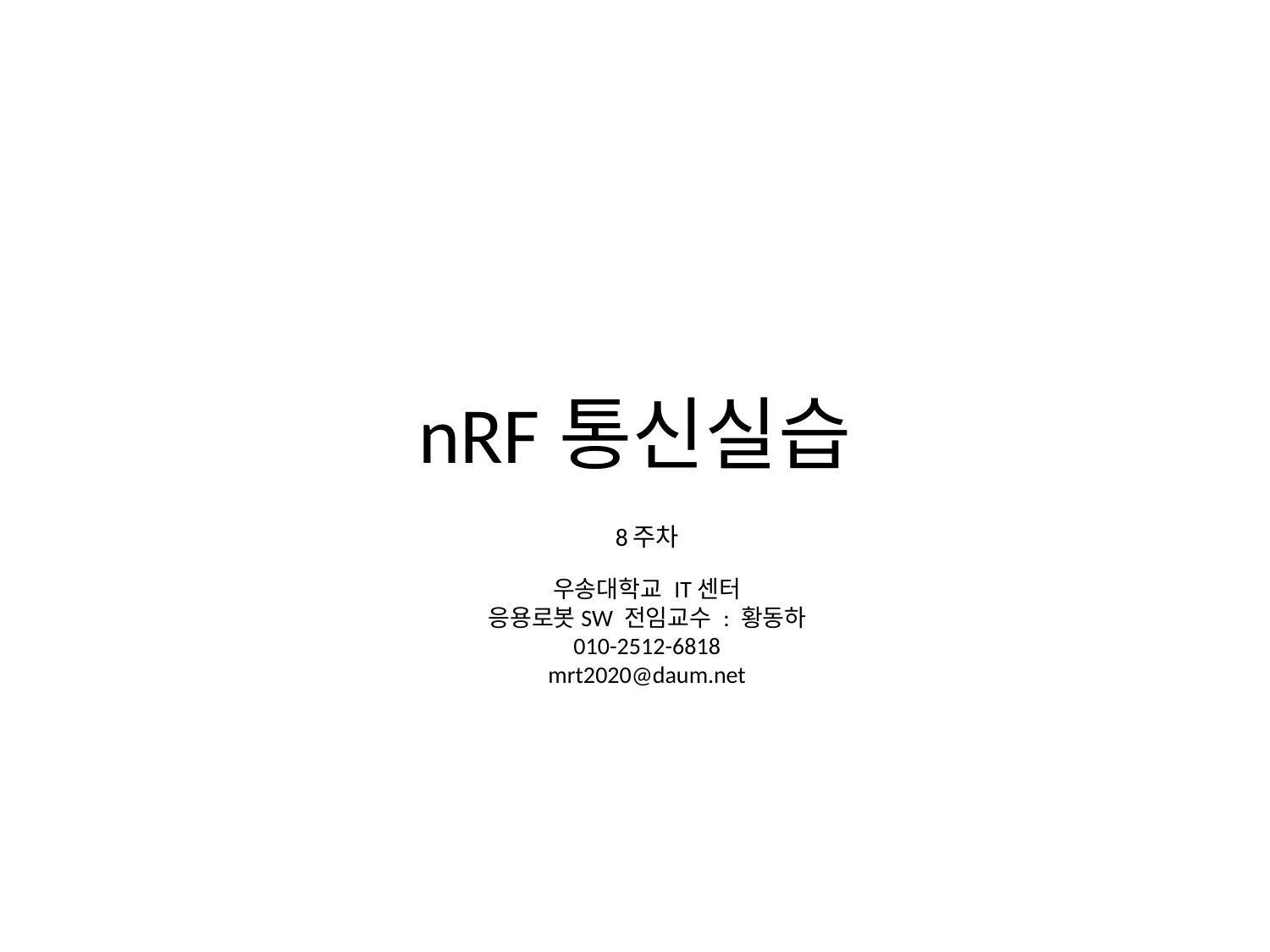

# nRF통신실습
8주차
우송대학교 IT센터
응용로봇SW 전임교수 : 황동하
010-2512-6818
mrt2020@daum.net